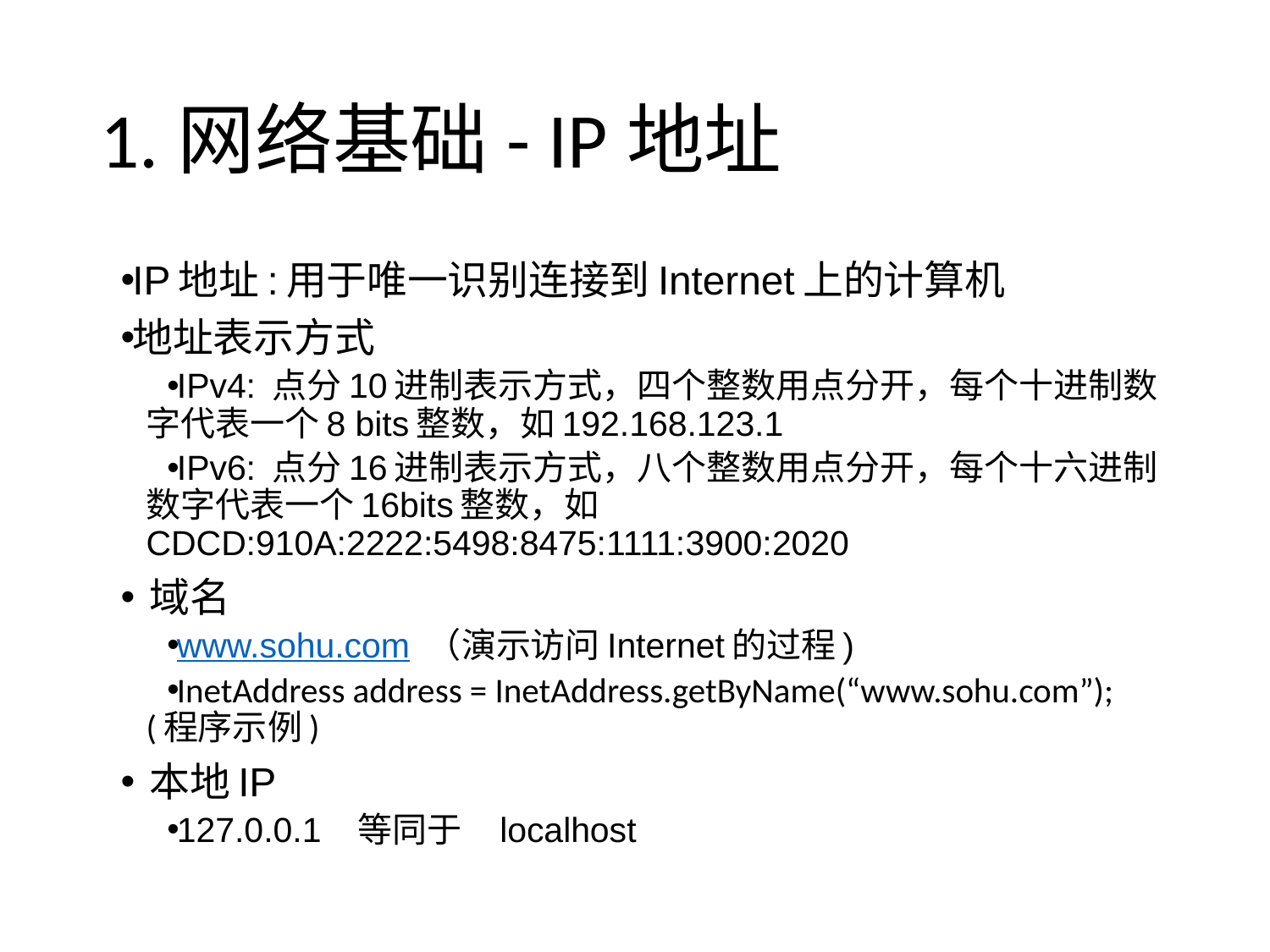

# 1.网络基础- IP地址
IP地址:用于唯一识别连接到Internet上的计算机
地址表示方式
IPv4: 点分10进制表示方式，四个整数用点分开，每个十进制数字代表一个8 bits整数，如192.168.123.1
IPv6: 点分16进制表示方式，八个整数用点分开，每个十六进制数字代表一个16bits整数，如CDCD:910A:2222:5498:8475:1111:3900:2020
 域名
www.sohu.com （演示访问Internet的过程)
InetAddress address = InetAddress.getByName(“www.sohu.com”); (程序示例)
 本地IP
127.0.0.1   等同于    localhost